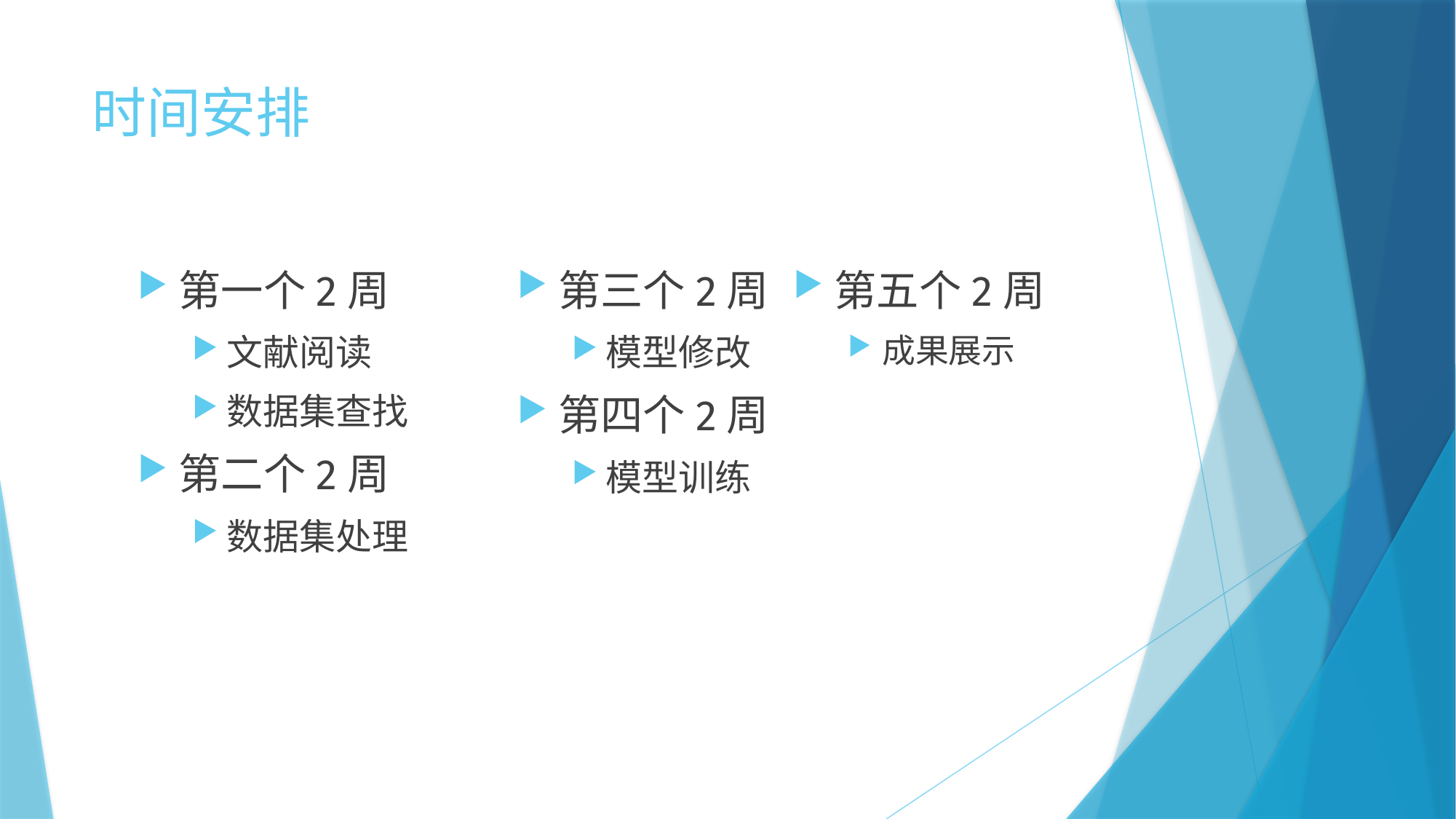

# 时间安排
第三个2周
模型修改
第四个2周
模型训练
第五个2周
成果展示
第一个2周
文献阅读
数据集查找
第二个2周
数据集处理